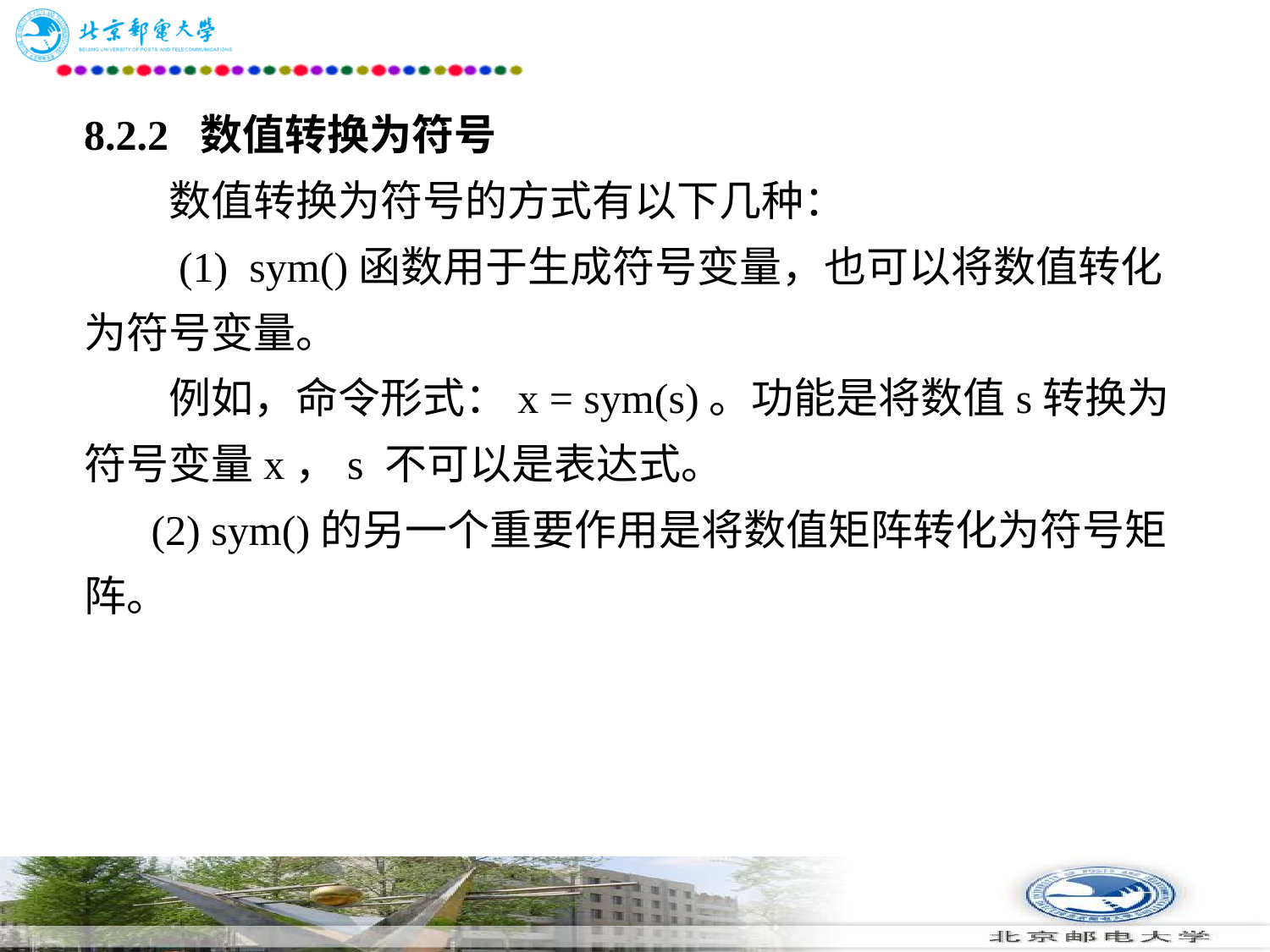

# 8.2.2  数值转换为符号 　　数值转换为符号的方式有以下几种： 　　(1)  sym()函数用于生成符号变量，也可以将数值转化为符号变量。 　　例如，命令形式：x = sym(s)。功能是将数值s转换为符号变量x，s 不可以是表达式。 (2) sym()的另一个重要作用是将数值矩阵转化为符号矩阵。